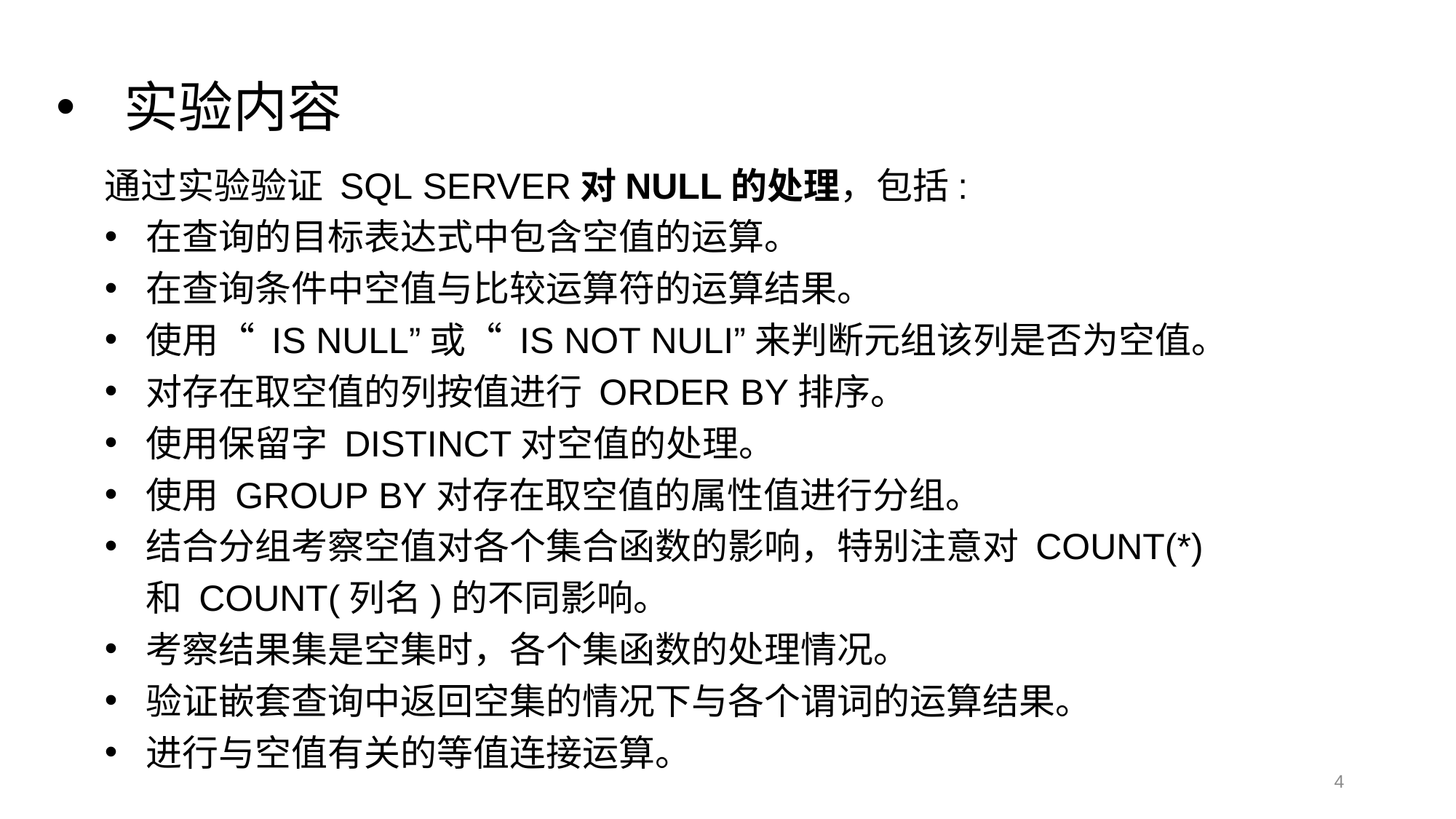

# 实验内容
通过实验验证 SQL SERVER对NULL的处理，包括:
在查询的目标表达式中包含空值的运算。
在查询条件中空值与比较运算符的运算结果。
使用“ IS NULL”或“ IS NOT NULI”来判断元组该列是否为空值。
对存在取空值的列按值进行 ORDER BY排序。
使用保留字 DISTINCT对空值的处理。
使用 GROUP BY对存在取空值的属性值进行分组。
结合分组考察空值对各个集合函数的影响，特别注意对 COUNT(*)和 COUNT(列名)的不同影响。
考察结果集是空集时，各个集函数的处理情况。
验证嵌套查询中返回空集的情况下与各个谓词的运算结果。
进行与空值有关的等值连接运算。
4